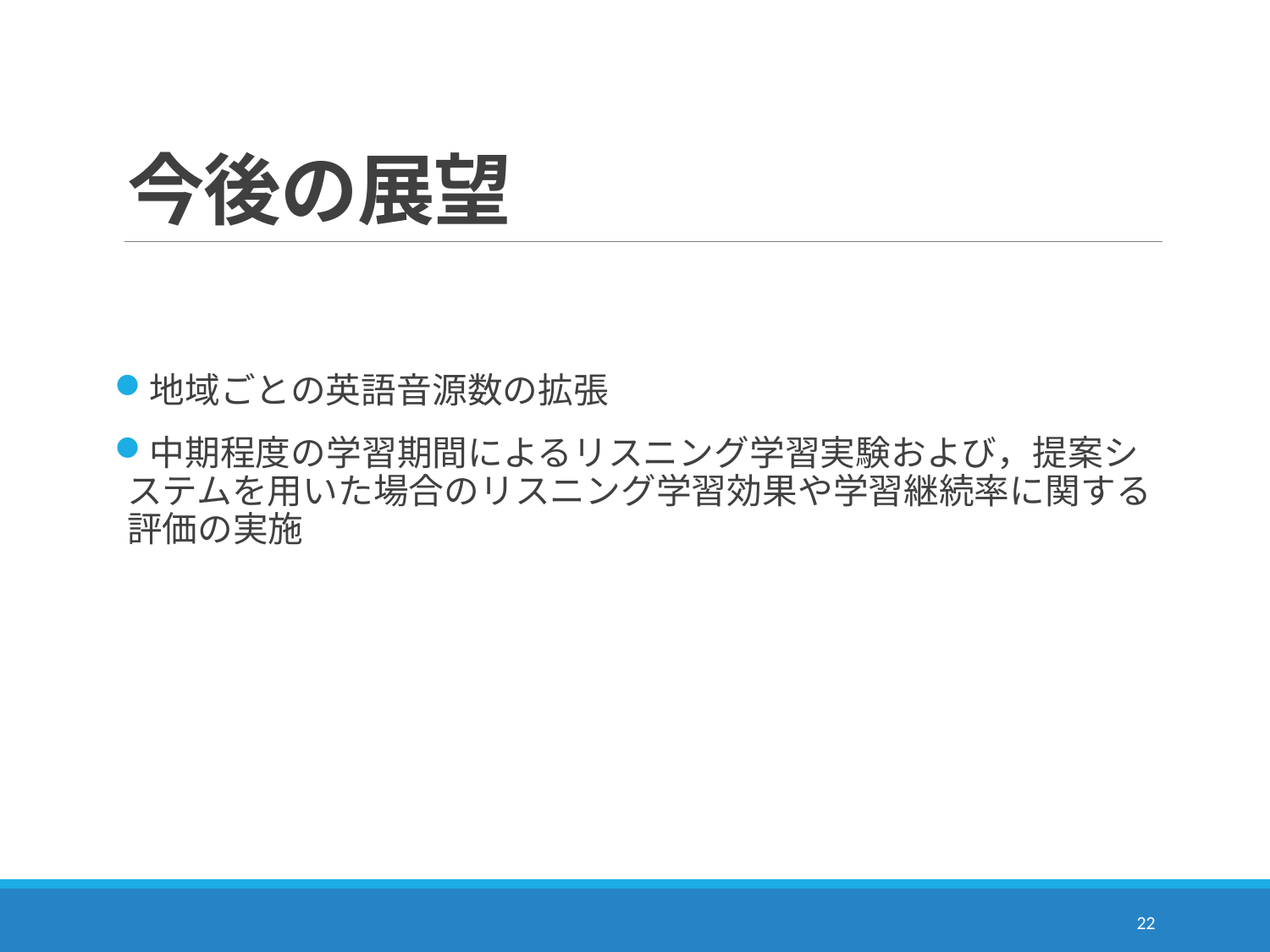

# 今後の展望
地域ごとの英語音源数の拡張
中期程度の学習期間によるリスニング学習実験および，提案システムを用いた場合のリスニング学習効果や学習継続率に関する評価の実施

22